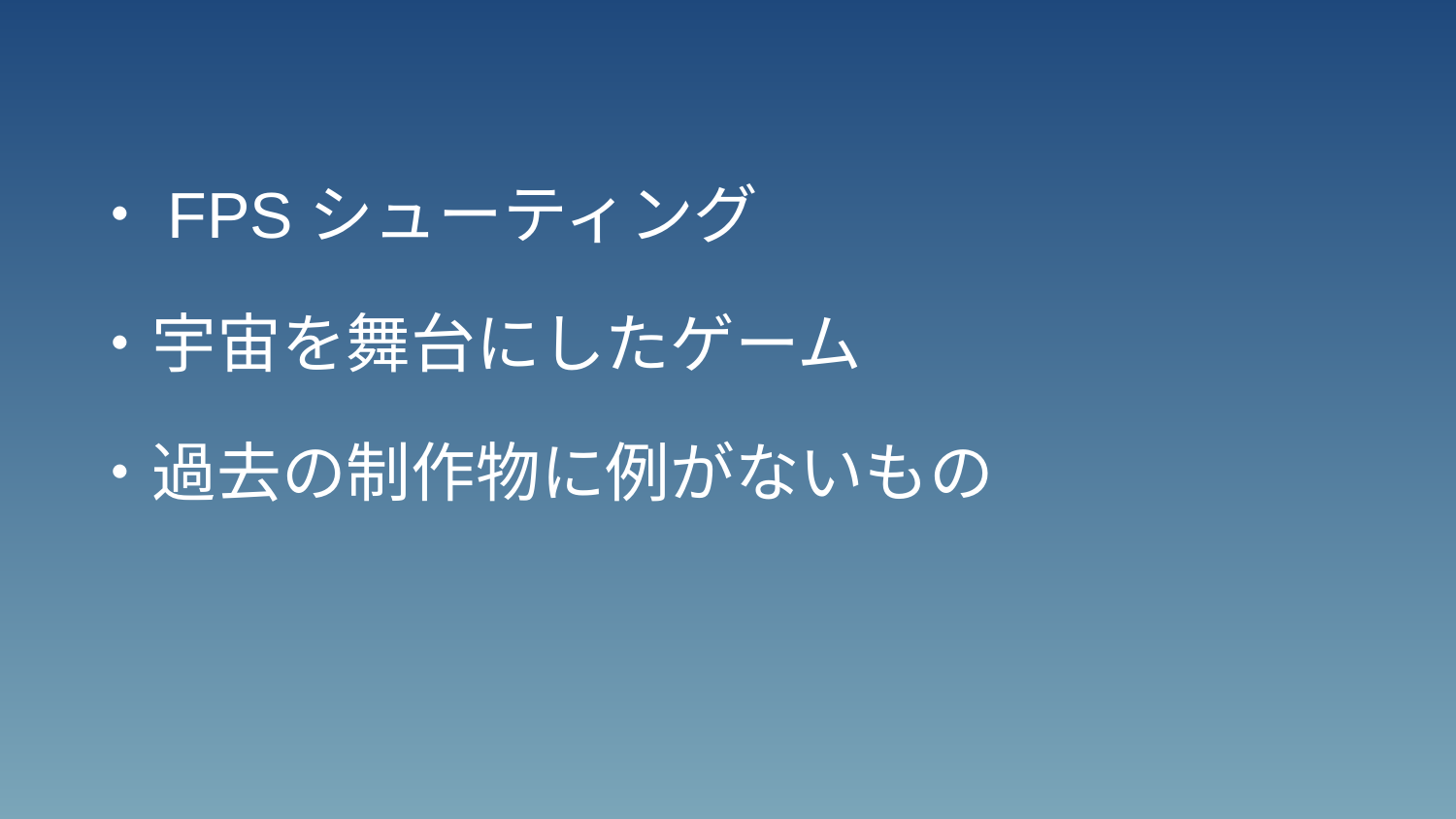

・FPSシューティング
・宇宙を舞台にしたゲーム
・過去の制作物に例がないもの